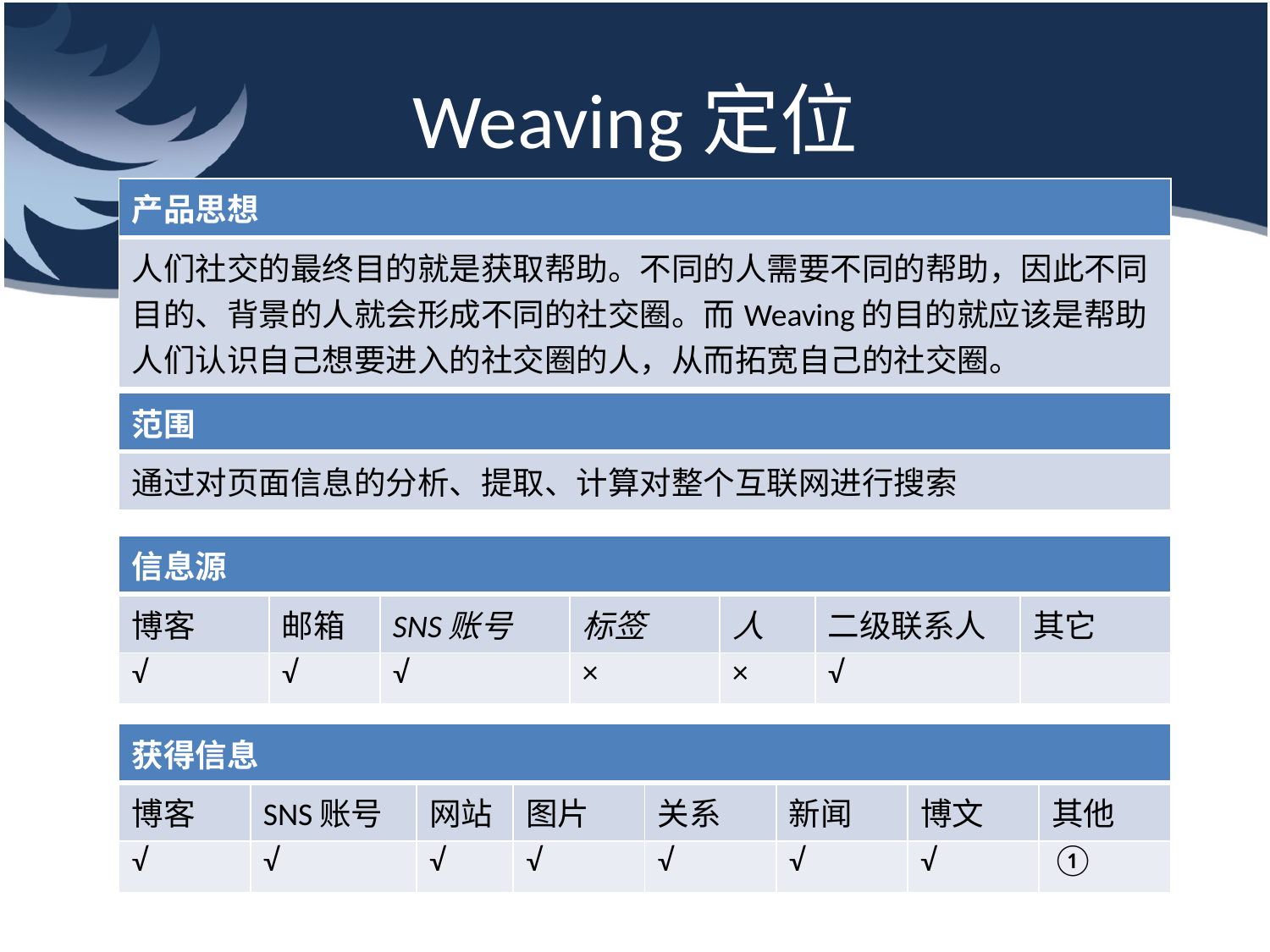

# Weaving定位
| 产品思想 |
| --- |
| 人们社交的最终目的就是获取帮助。不同的人需要不同的帮助，因此不同目的、背景的人就会形成不同的社交圈。而Weaving的目的就应该是帮助人们认识自己想要进入的社交圈的人，从而拓宽自己的社交圈。 |

| 范围 |
| --- |
| 通过对页面信息的分析、提取、计算对整个互联网进行搜索 |
| 信息源 |  |  |  |  |  |  |
| --- | --- | --- | --- | --- | --- | --- |
| 博客 | 邮箱 | SNS账号 | 标签 | 人 | 二级联系人 | 其它 |
| √ | √ | √ | × | × | √ |  |
| 获得信息 |  |  |  |  |  |  |  |
| --- | --- | --- | --- | --- | --- | --- | --- |
| 博客 | SNS账号 | 网站 | 图片 | 关系 | 新闻 | 博文 | 其他 |
| √ | √ | √ | √ | √ | √ | √ | ① |